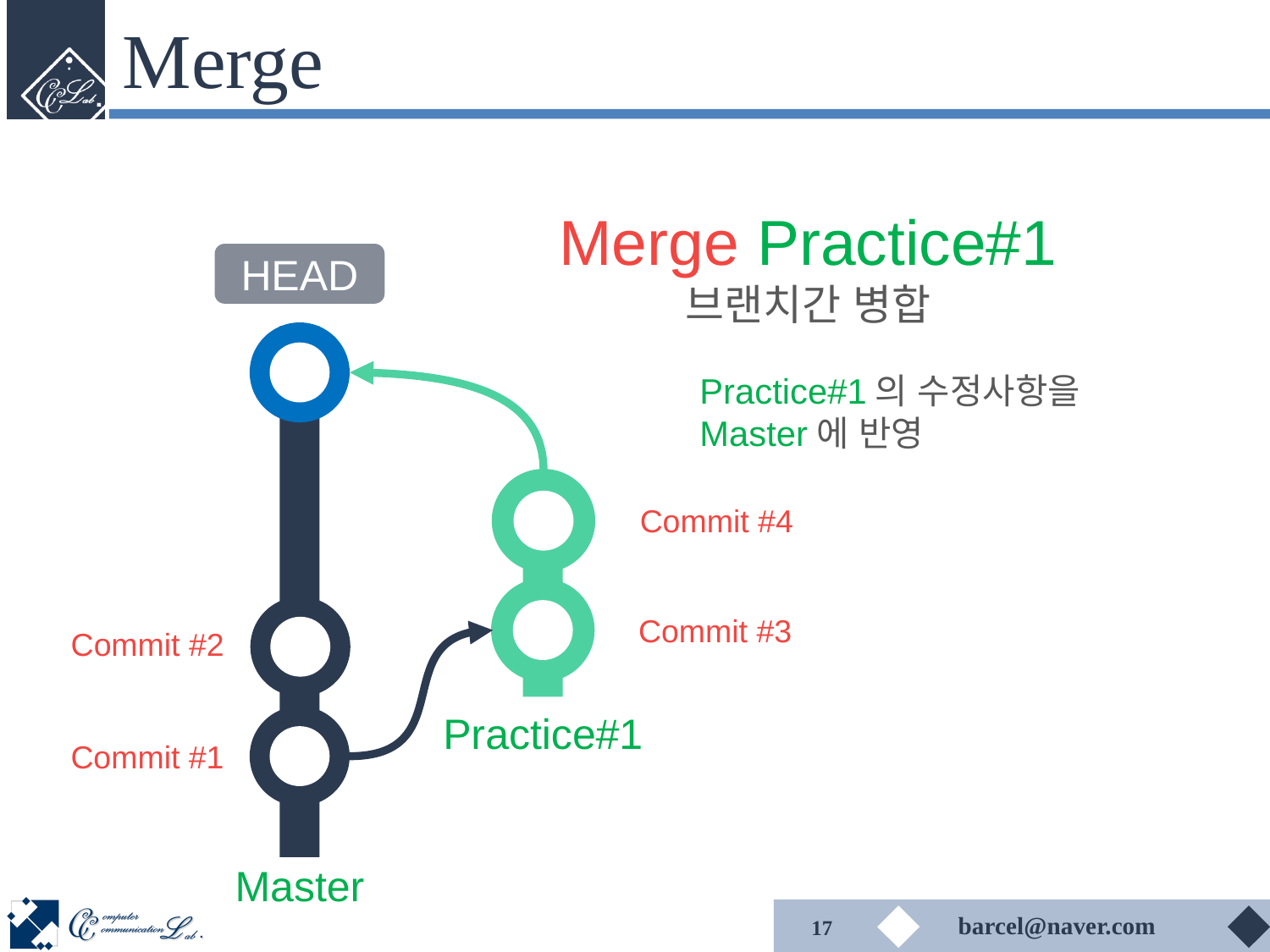

# Merge
Merge Practice#1
브랜치간 병합
HEAD

Practice#1의 수정사항을
Master에 반영

Commit #4

Commit #3
Commit #2
Practice#1

Commit #1
Master
Master